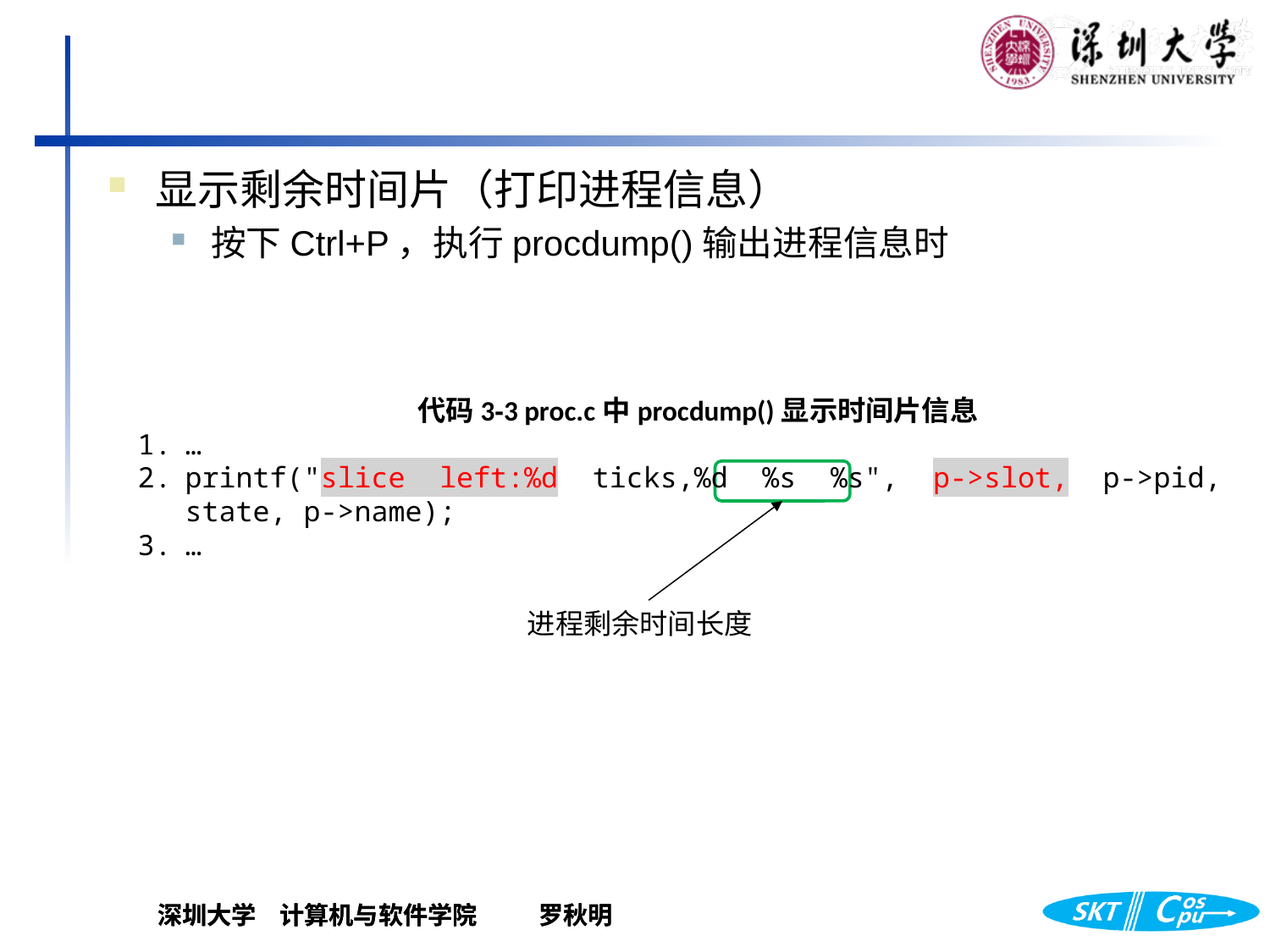

显示剩余时间片（打印进程信息）
按下Ctrl+P，执行procdump()输出进程信息时
代码3‑3 proc.c中procdump()显示时间片信息
…
printf("slice left:%d ticks,%d %s %s", p->slot, p->pid, state, p->name);
…

进程剩余时间长度